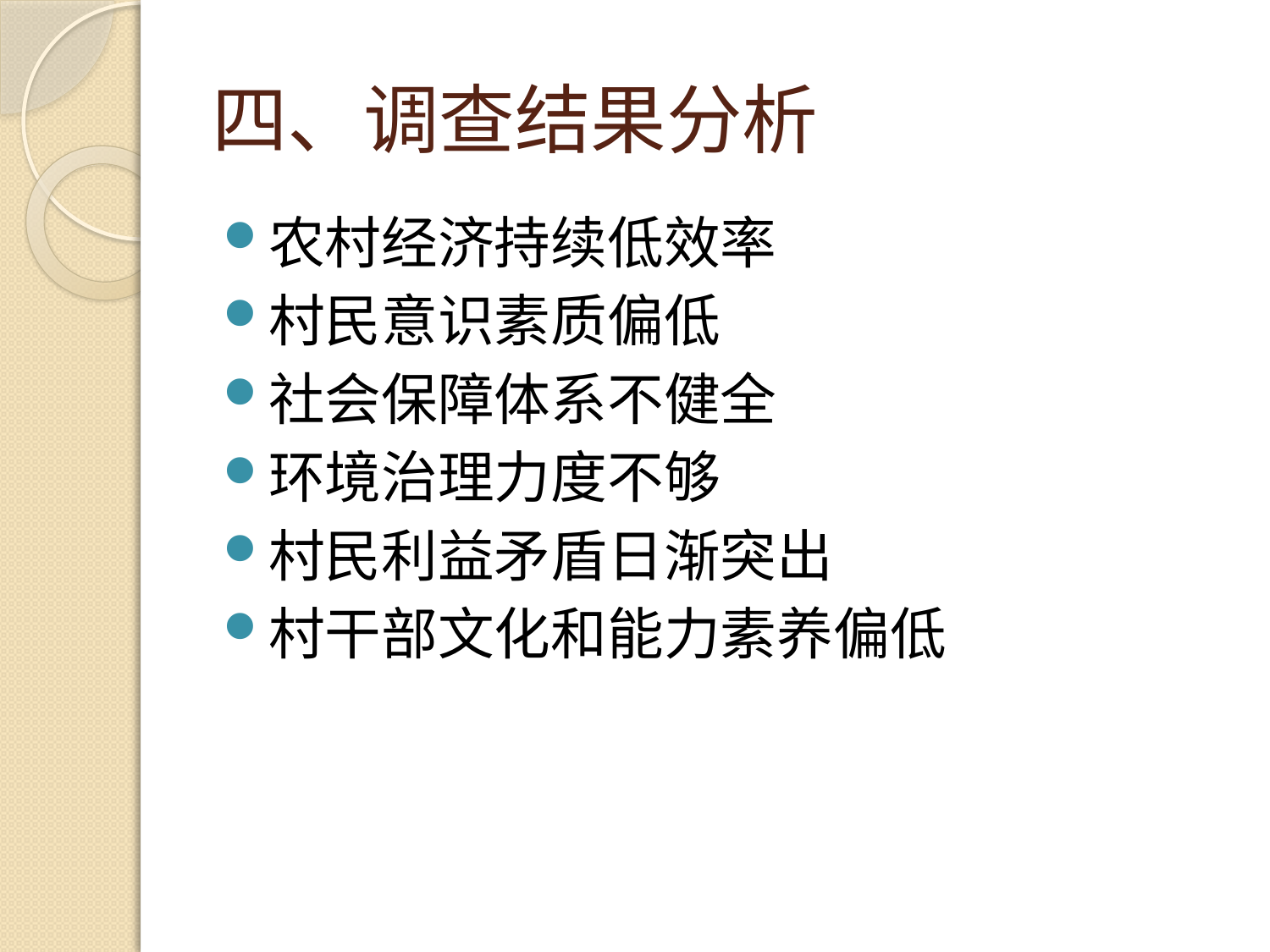

# 四、调查结果分析
农村经济持续低效率
村民意识素质偏低
社会保障体系不健全
环境治理力度不够
村民利益矛盾日渐突出
村干部文化和能力素养偏低